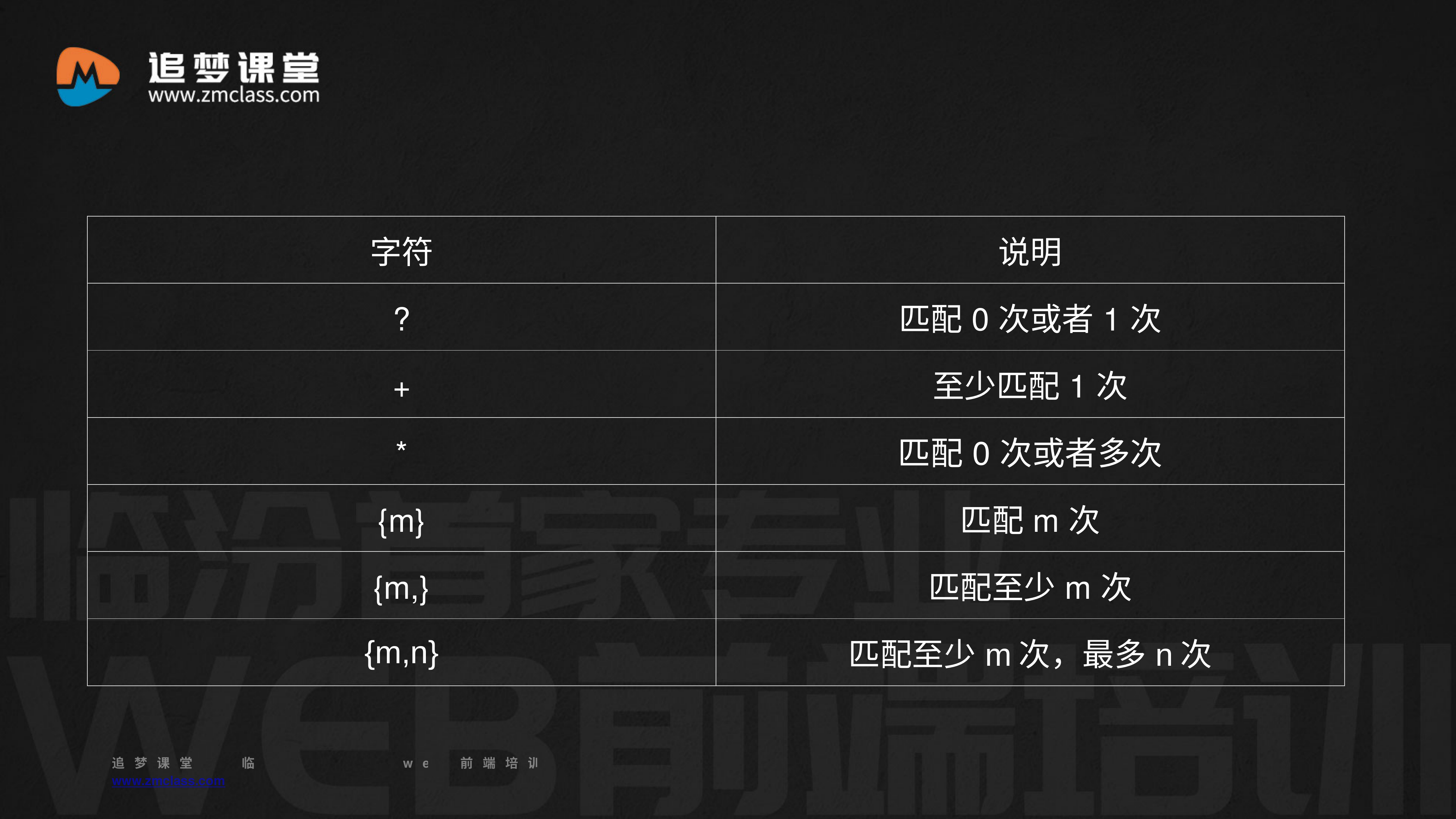

| 字符 | 说明 |
| --- | --- |
| ? | 匹配0次或者1次 |
| + | 至少匹配1次 |
| \* | 匹配0次或者多次 |
| {m} | 匹配m次 |
| {m,} | 匹配至少m次 |
| {m,n} | 匹配至少m次，最多n次 |
追梦课堂   临汾首家专业的web前端培训机构                                                          www.zmclass.com
26